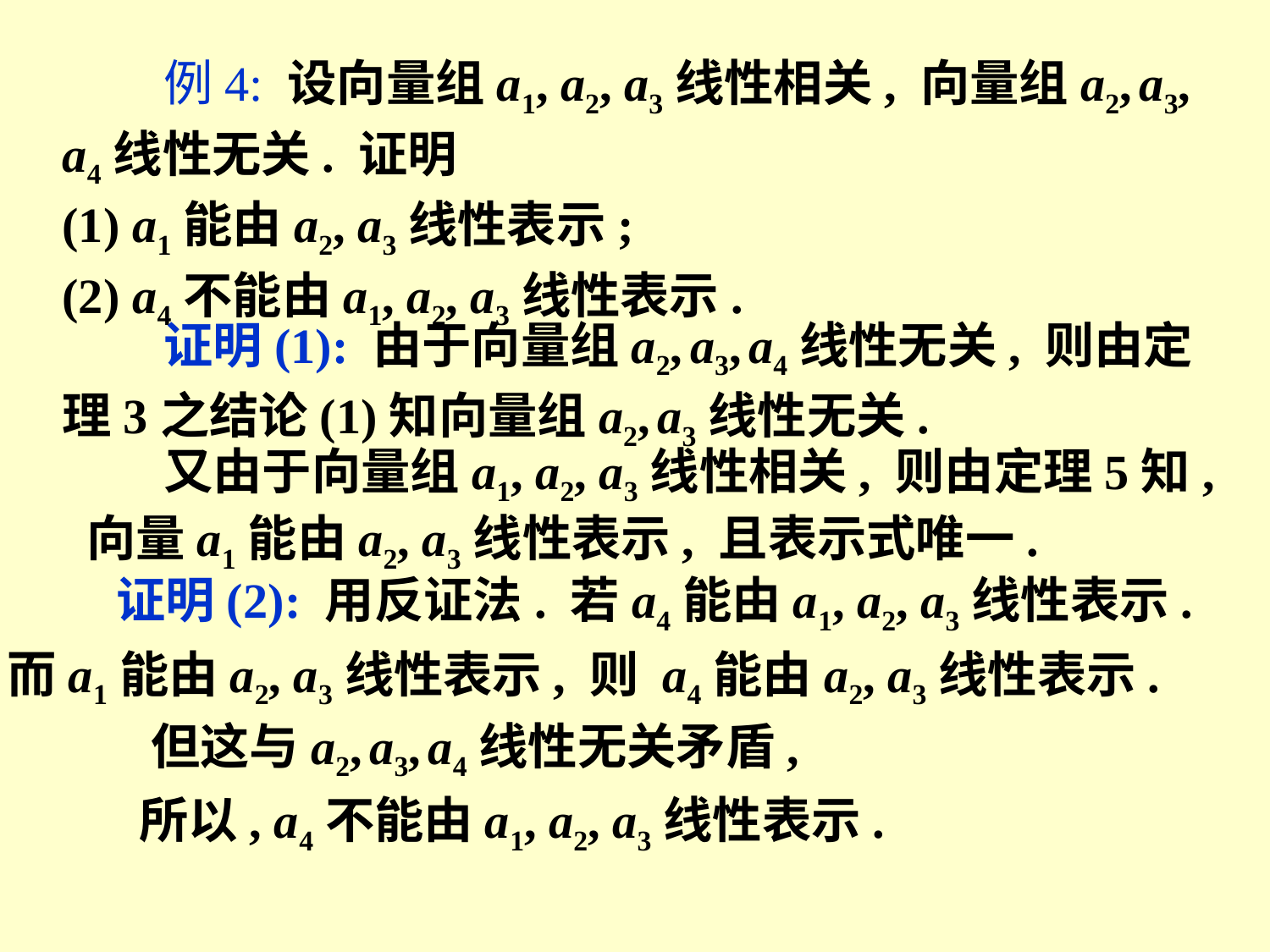

例4: 设向量组a1, a2, a3线性相关, 向量组a2, a3, a4线性无关. 证明
(1) a1能由a2, a3线性表示;
(2) a4不能由a1, a2, a3线性表示.
        证明(1): 由于向量组a2, a3, a4线性无关, 则由定理3之结论(1)知向量组a2, a3线性无关.
        又由于向量组a1, a2, a3线性相关, 则由定理5知, 向量a1能由a2, a3线性表示, 且表示式唯一.
证明(2): 用反证法. 若a4能由a1, a2, a3线性表示.
而a1能由a2, a3线性表示, 则 a4能由a2, a3线性表示.
但这与a2, a3, a4线性无关矛盾,
所以, a4不能由a1, a2, a3线性表示.